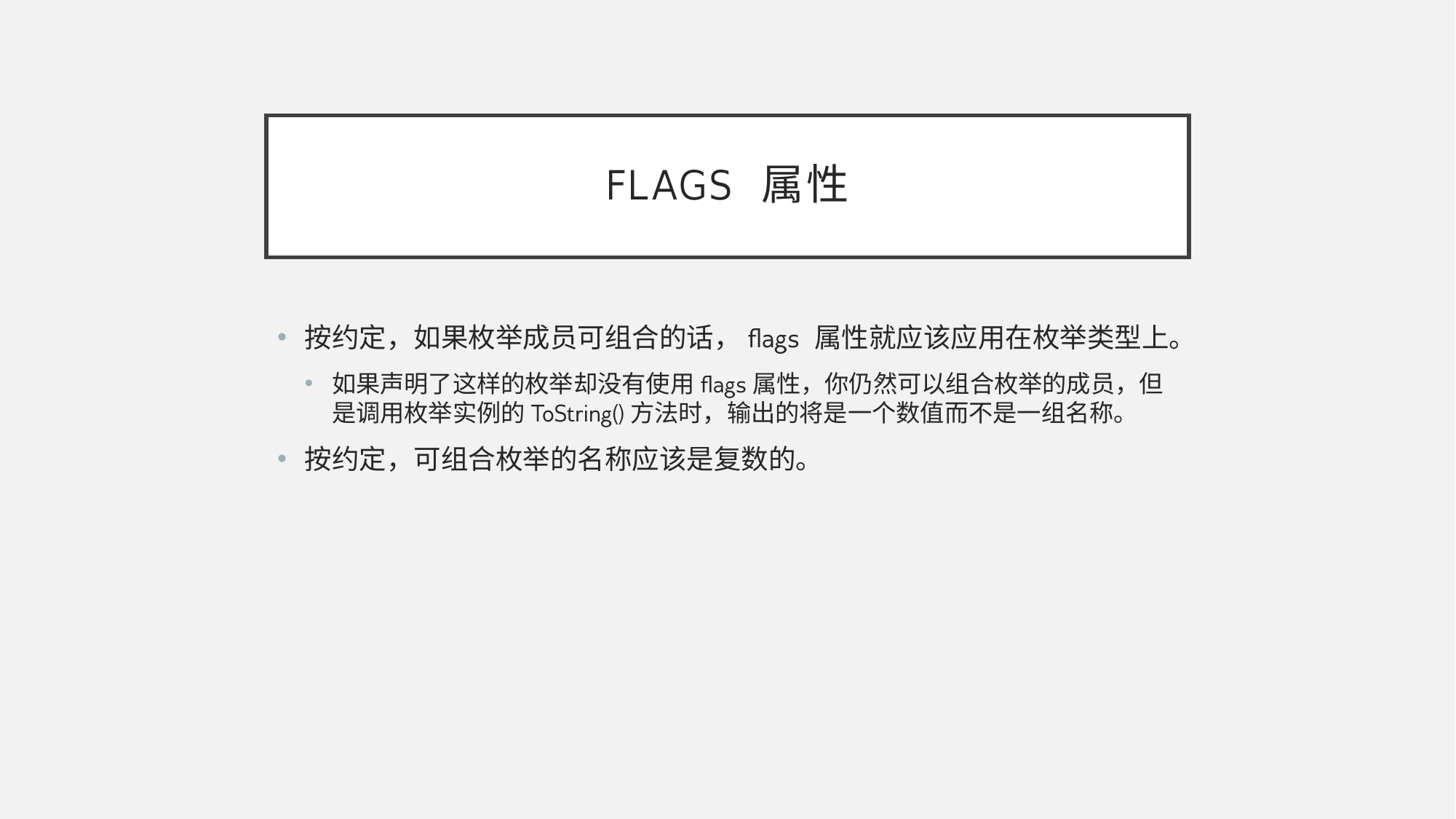

# Flags 属性
按约定，如果枚举成员可组合的话，flags 属性就应该应用在枚举类型上。
如果声明了这样的枚举却没有使用flags属性，你仍然可以组合枚举的成员，但是调用枚举实例的ToString()方法时，输出的将是一个数值而不是一组名称。
按约定，可组合枚举的名称应该是复数的。